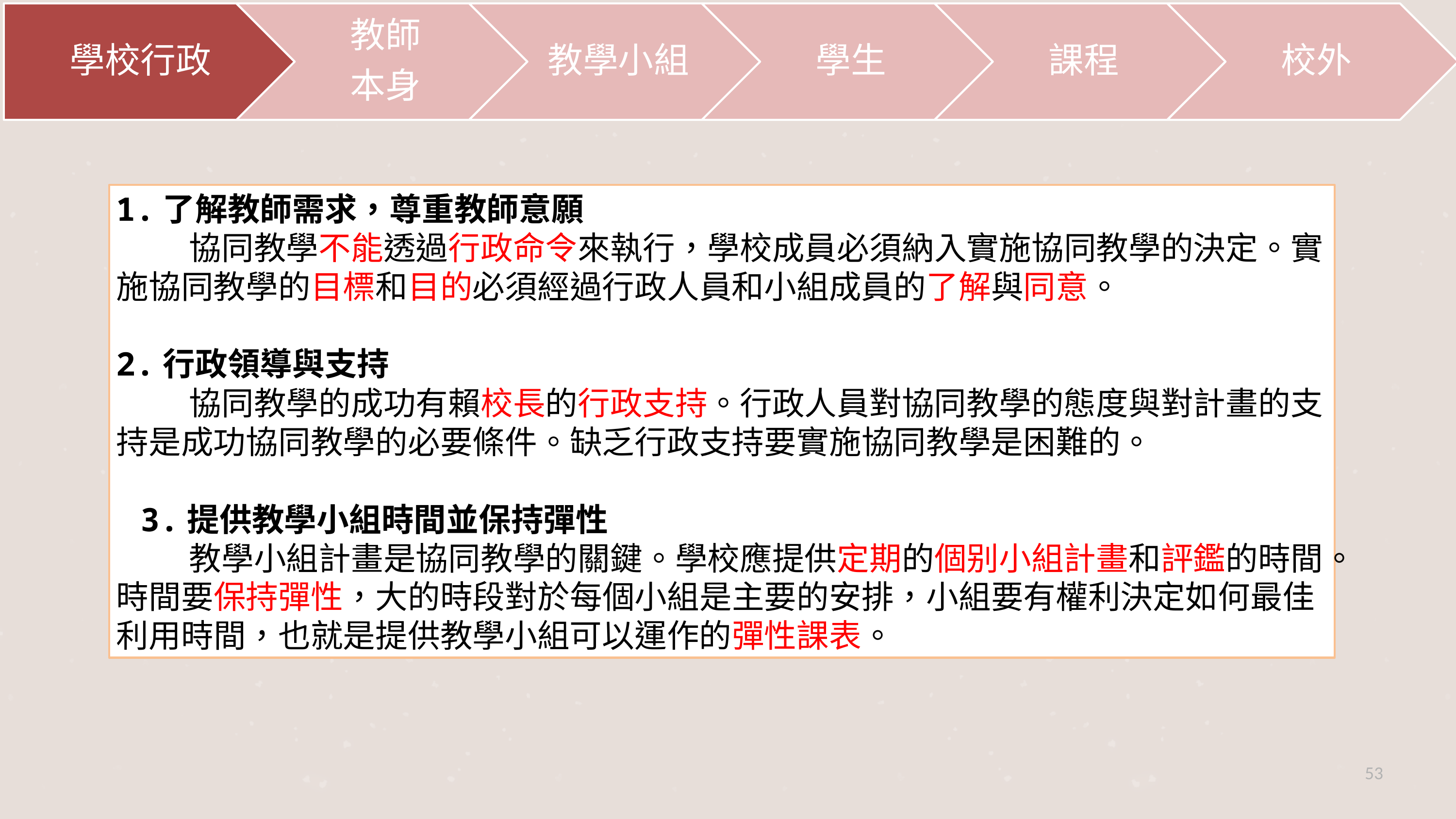

學校行政
教師
本身
教學小組
學生
課程
校外
1.了解教師需求，尊重教師意願
	協同教學不能透過行政命令來執行，學校成員必須納入實施協同教學的決定。實施協同教學的目標和目的必須經過行政人員和小組成員的了解與同意。

2.行政領導與支持
	協同教學的成功有賴校長的行政支持。行政人員對協同教學的態度與對計畫的支持是成功協同教學的必要條件。缺乏行政支持要實施協同教學是困難的。

3.提供教學小組時間並保持彈性
	教學小組計畫是協同教學的關鍵。學校應提供定期的個别小組計畫和評鑑的時間。時間要保持彈性，大的時段對於每個小組是主要的安排，小組要有權利決定如何最佳利用時間，也就是提供教學小組可以運作的彈性課表。
53